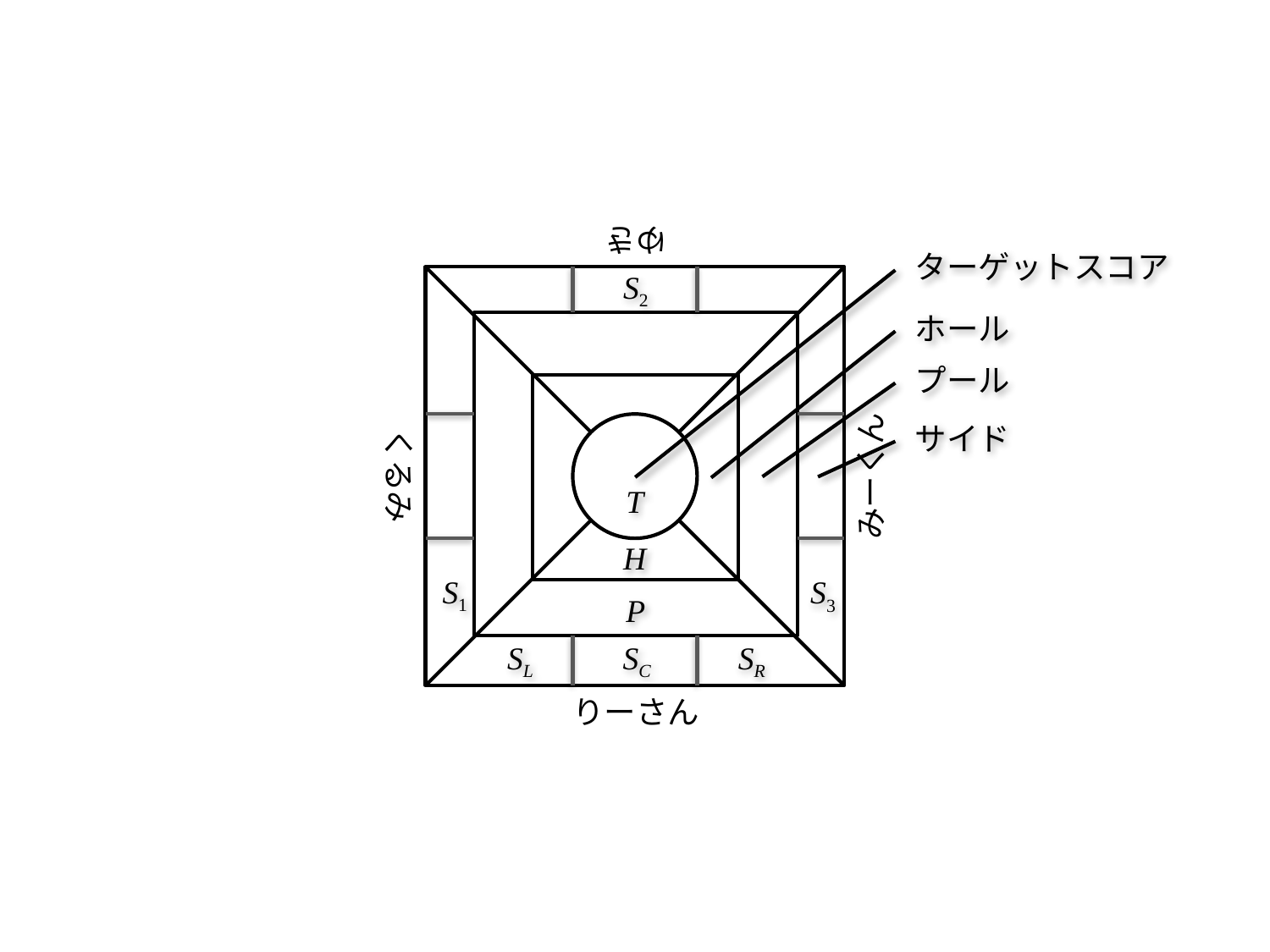

ゆき

くるみ
みーくん
りーさん
ターゲットスコア
ホール
プール
サイド
S2
T
H
S1
S3
P
SL
SC
SR